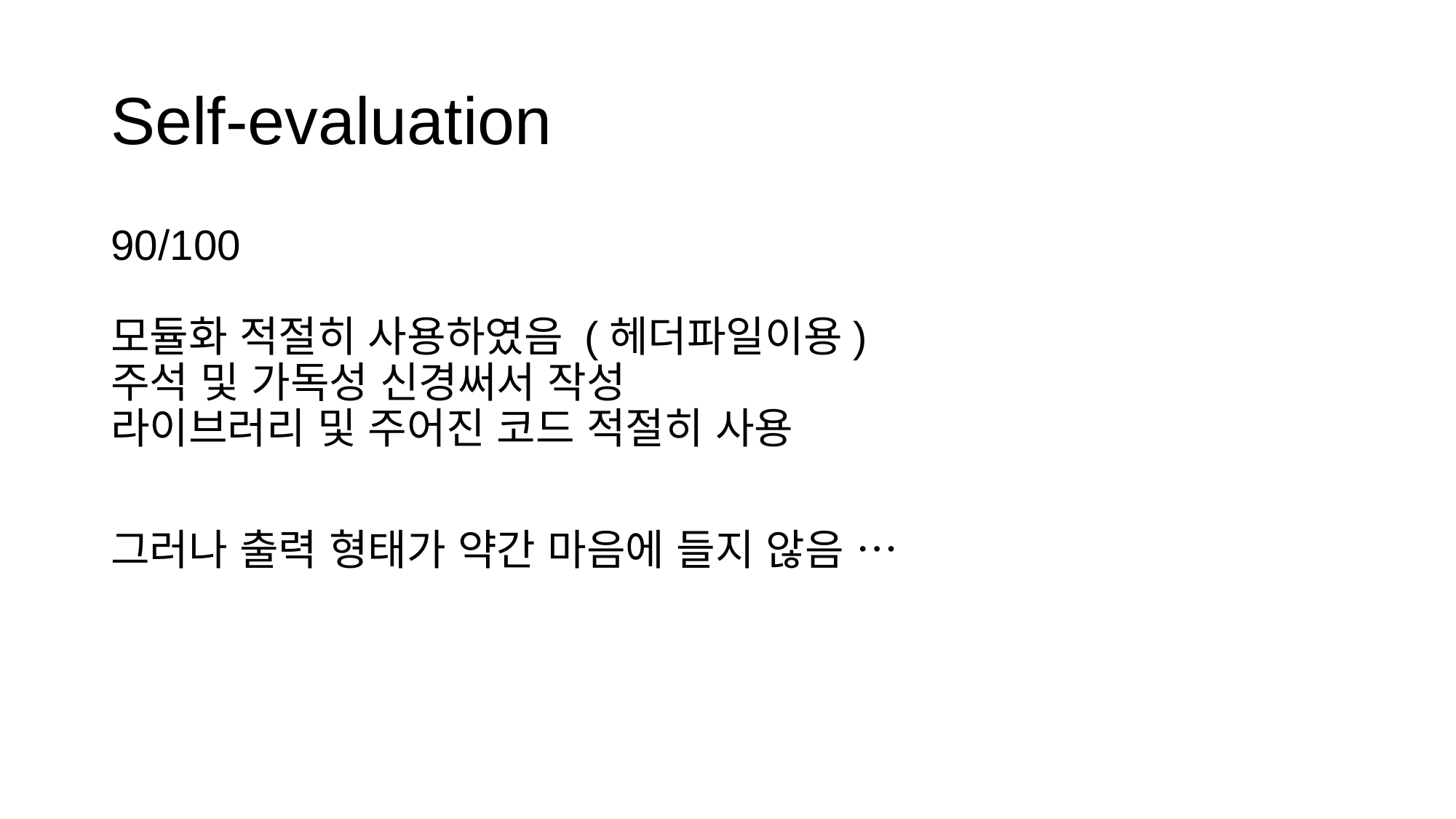

# Self-evaluation
90/100
모듈화 적절히 사용하였음 (헤더파일이용)
주석 및 가독성 신경써서 작성
라이브러리 및 주어진 코드 적절히 사용

그러나 출력 형태가 약간 마음에 들지 않음 …